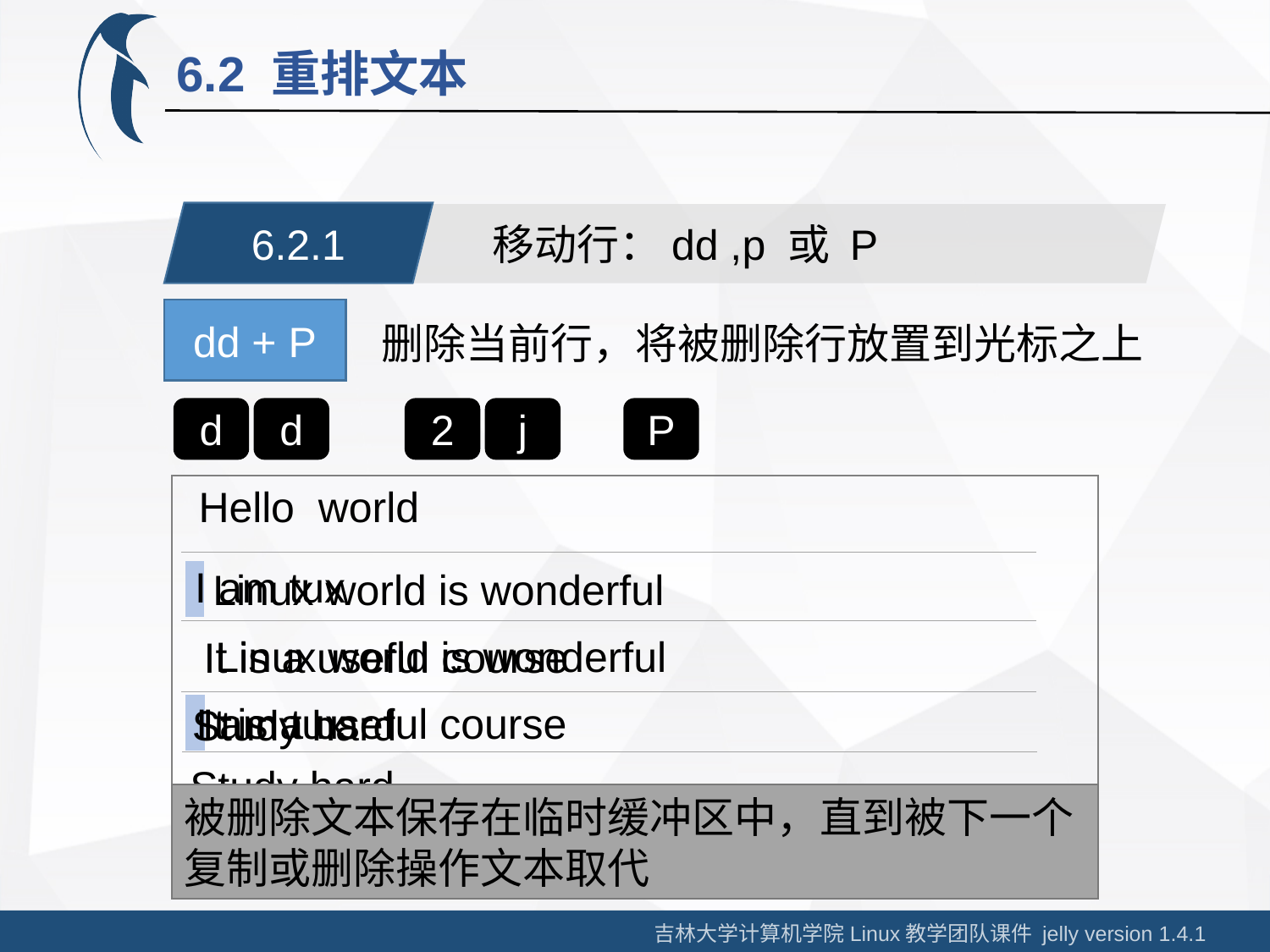

6.2 重排文本
6.2.1
移动行：dd ,p 或 P
dd + P
删除当前行，将被删除行放置到光标之上
d
d
2
j
P
Hello  world

I am tux
Linux world is wonderful

Linux world is wonderful
It is a useful course
It is a useful course
I am tux
Study hard

Study hard
被删除文本保存在临时缓冲区中，直到被下一个复制或删除操作文本取代